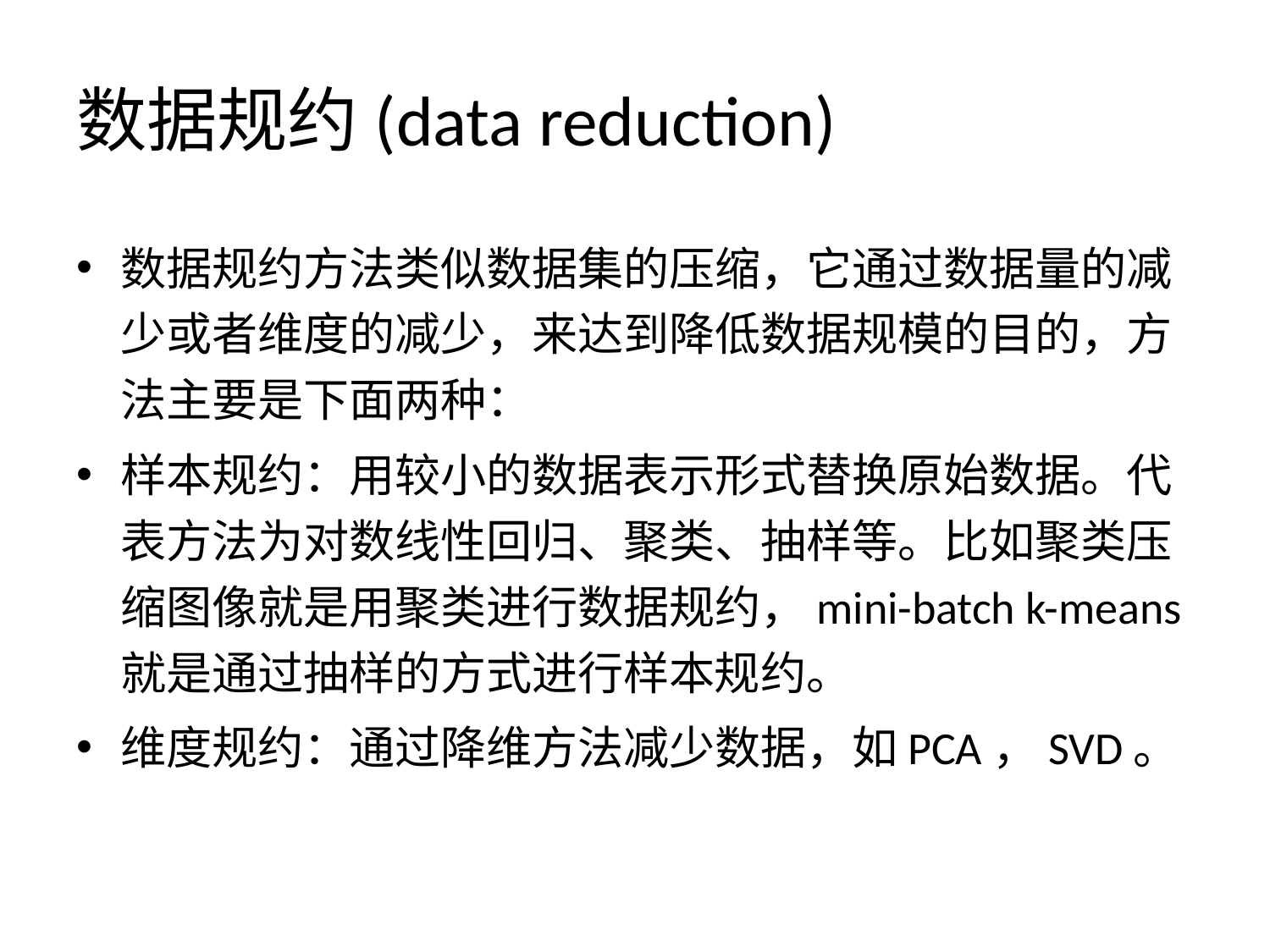

# 数据规约(data reduction)
数据规约方法类似数据集的压缩，它通过数据量的减少或者维度的减少，来达到降低数据规模的目的，方法主要是下面两种：
样本规约：用较小的数据表示形式替换原始数据。代表方法为对数线性回归、聚类、抽样等。比如聚类压缩图像就是用聚类进行数据规约，mini-batch k-means就是通过抽样的方式进行样本规约。
维度规约：通过降维方法减少数据，如PCA，SVD。